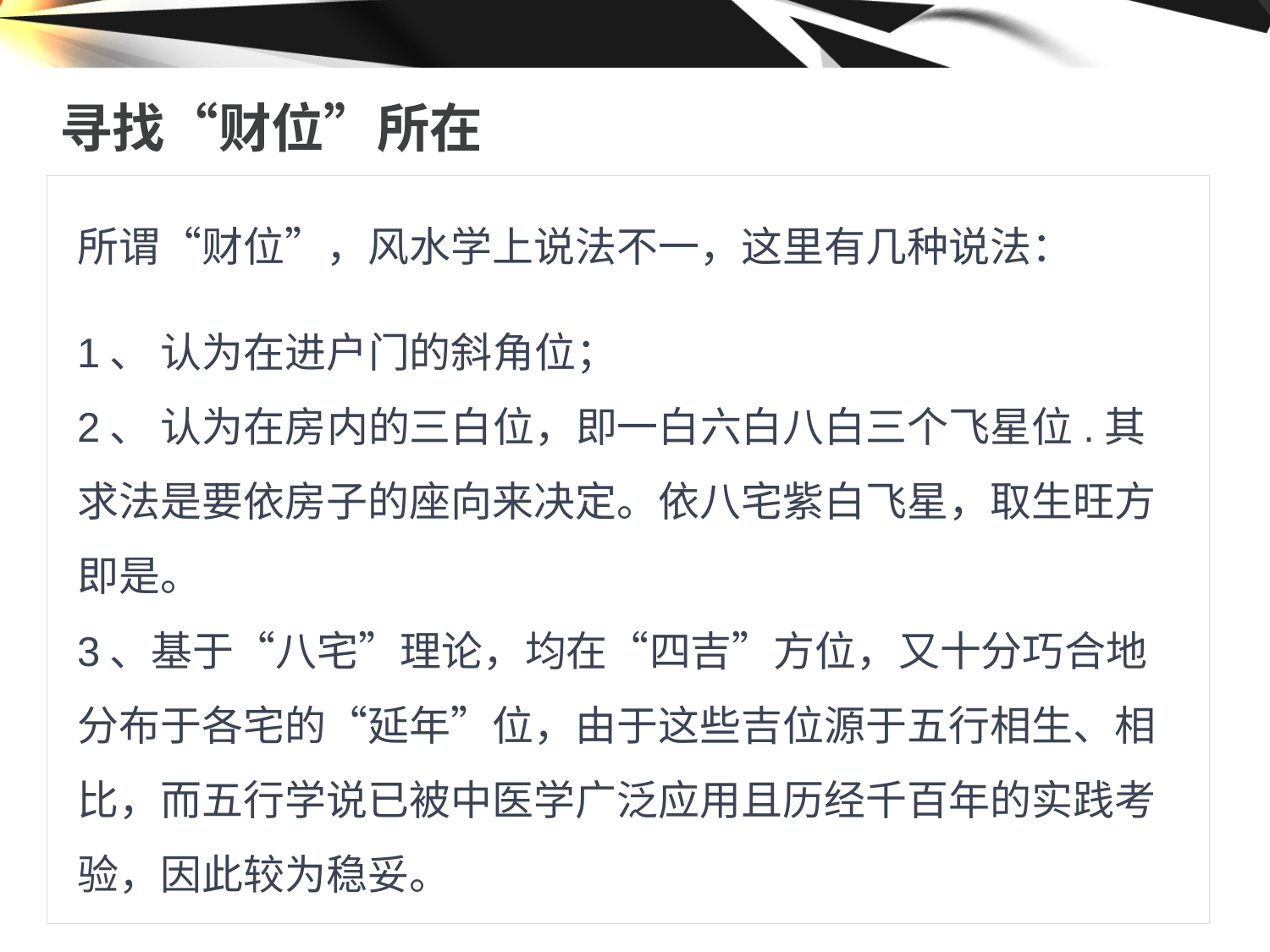

# 寻找“财位”所在
所谓“财位”，风水学上说法不一，这里有几种说法：
1、 认为在进户门的斜角位；
2、 认为在房内的三白位，即一白六白八白三个飞星位.其求法是要依房子的座向来决定。依八宅紫白飞星，取生旺方即是。
3、基于“八宅”理论，均在“四吉”方位，又十分巧合地分布于各宅的“延年”位，由于这些吉位源于五行相生、相比，而五行学说已被中医学广泛应用且历经千百年的实践考验，因此较为稳妥。